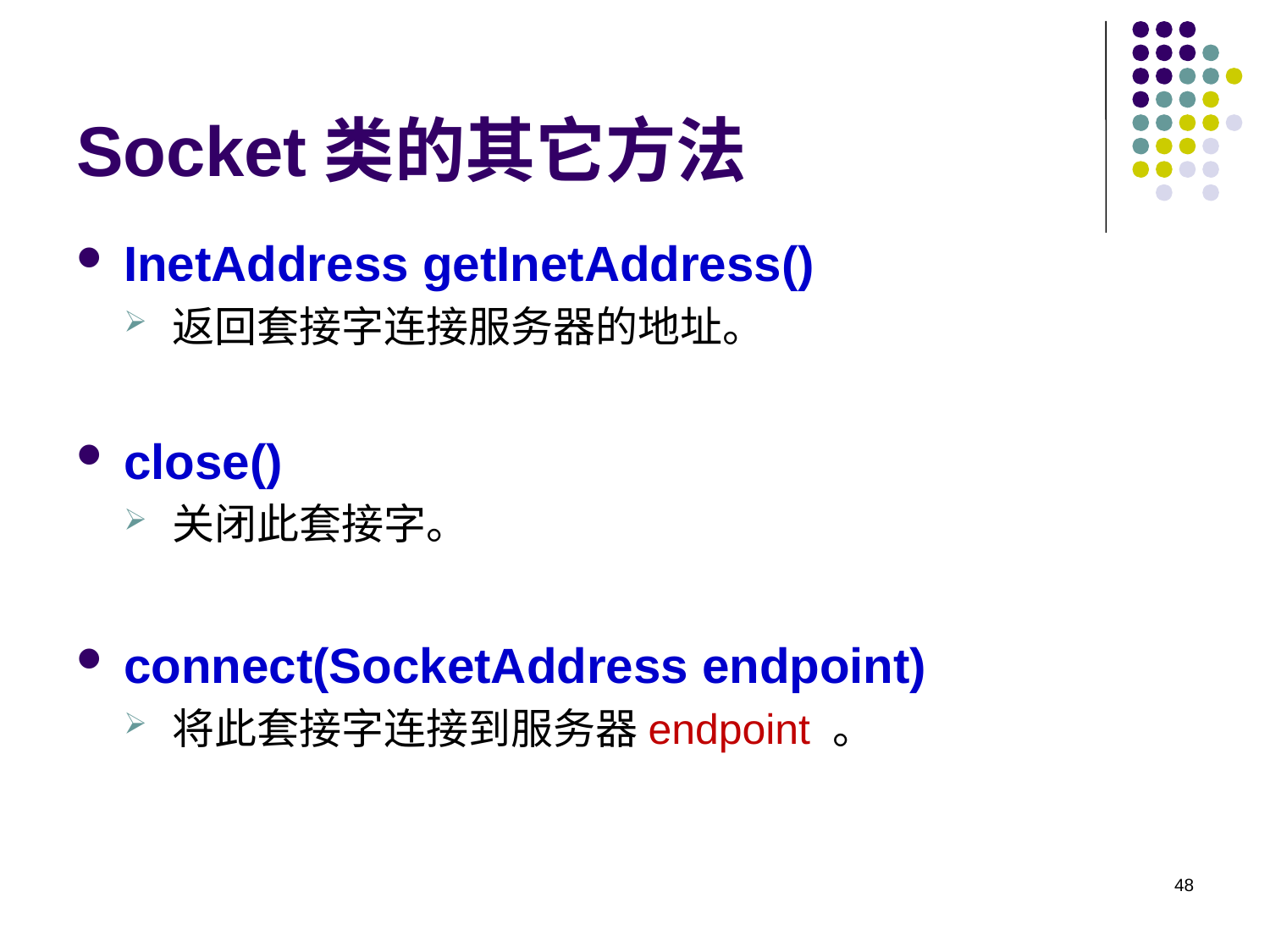

# Socket类的其它方法
InetAddress getInetAddress()
返回套接字连接服务器的地址。

close()
关闭此套接字。

connect(SocketAddress endpoint)
将此套接字连接到服务器endpoint 。
48